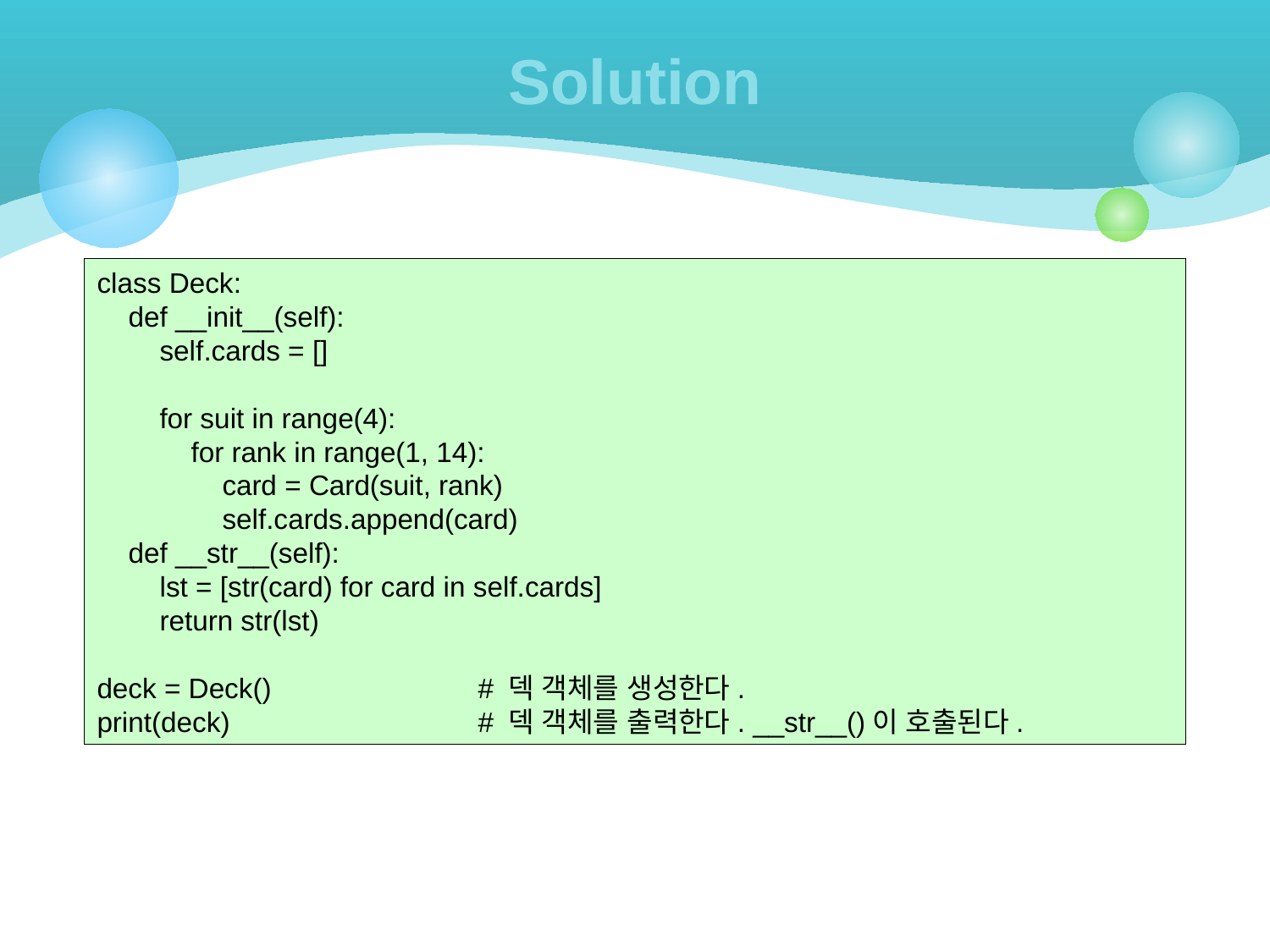

# Solution
class Deck:
    def __init__(self):
        self.cards = []

        for suit in range(4):
            for rank in range(1, 14):
                card = Card(suit, rank)
                self.cards.append(card)
    def __str__(self):
        lst = [str(card) for card in self.cards]
        return str(lst)

deck = Deck()		# 덱 객체를 생성한다.
print(deck)		# 덱 객체를 출력한다. __str__()이 호출된다.